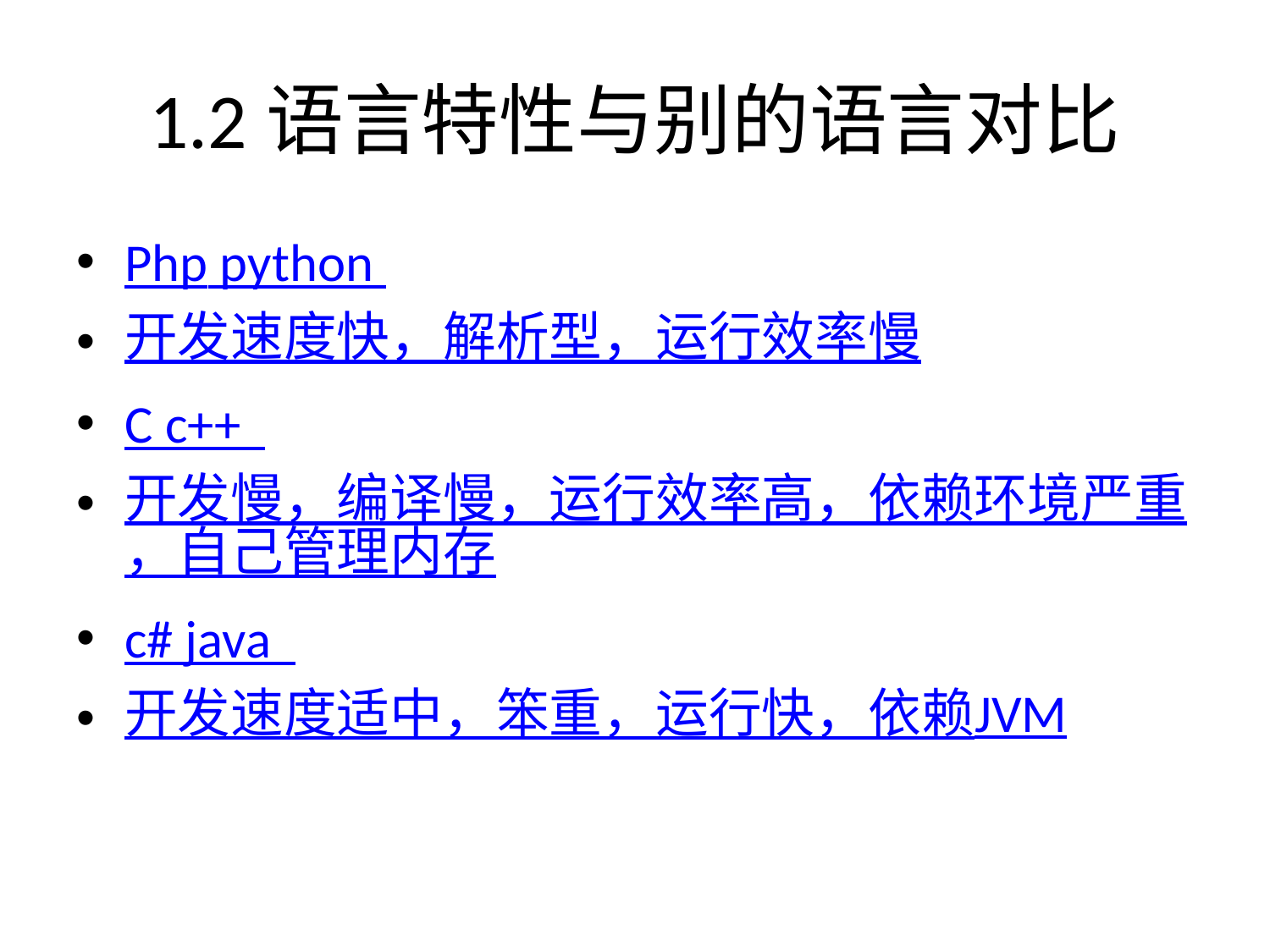

# 1.2语言特性与别的语言对比
Php python
开发速度快，解析型，运行效率慢
C c++
开发慢，编译慢，运行效率高，依赖环境严重，自己管理内存
c# java
开发速度适中，笨重，运行快，依赖JVM